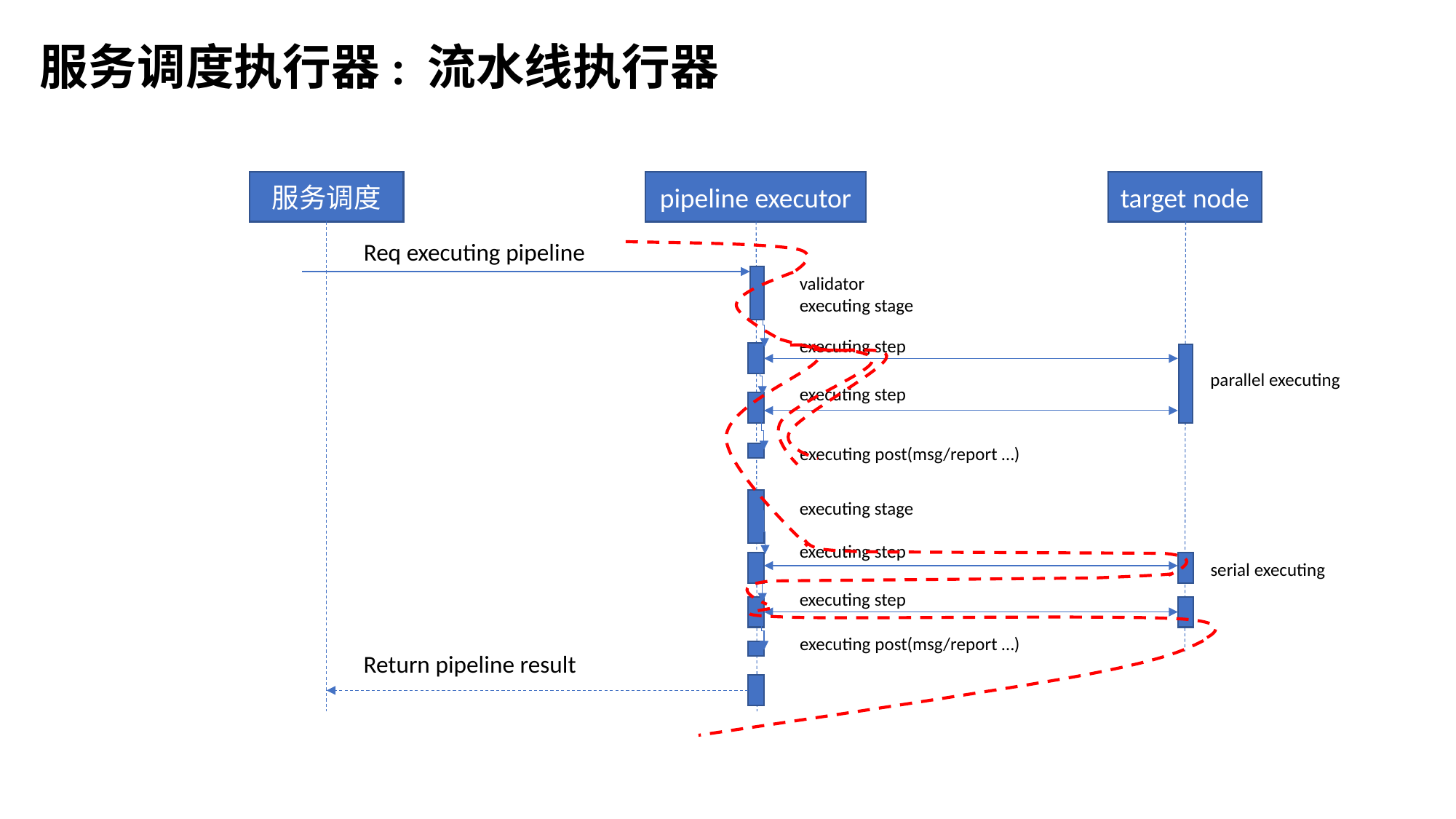

服务调度执行器: 流水线执行器
服务调度
pipeline executor
target node
Req executing pipeline

validator
executing stage

executing step

parallel executing
executing step

executing post(msg/report …)

executing stage
executing step

serial executing

executing step

executing post(msg/report …)

Return pipeline result